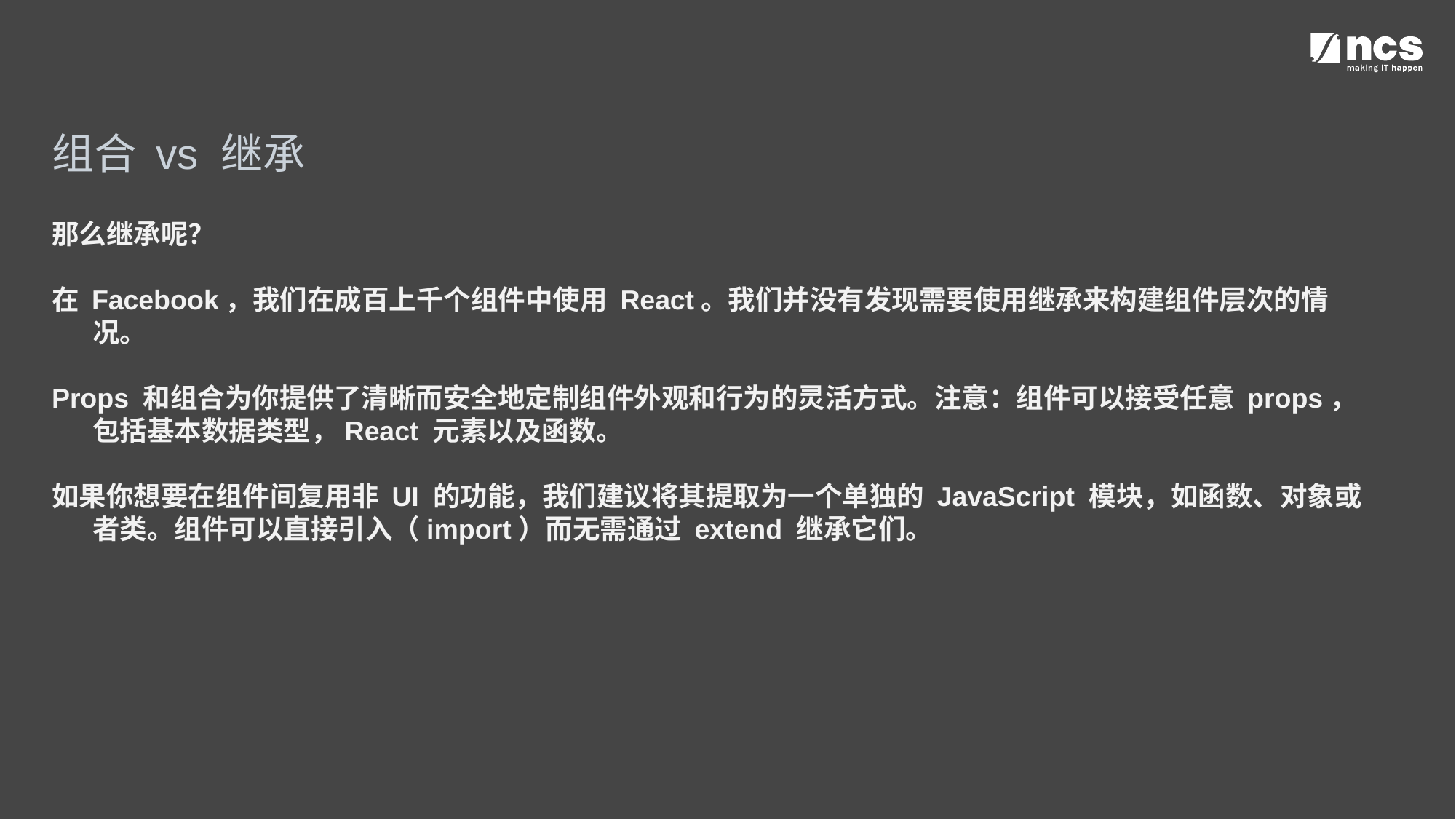

组合 vs 继承
那么继承呢？

在 Facebook，我们在成百上千个组件中使用 React。我们并没有发现需要使用继承来构建组件层次的情况。

Props 和组合为你提供了清晰而安全地定制组件外观和行为的灵活方式。注意：组件可以接受任意 props，包括基本数据类型，React 元素以及函数。

如果你想要在组件间复用非 UI 的功能，我们建议将其提取为一个单独的 JavaScript 模块，如函数、对象或者类。组件可以直接引入（import）而无需通过 extend 继承它们。